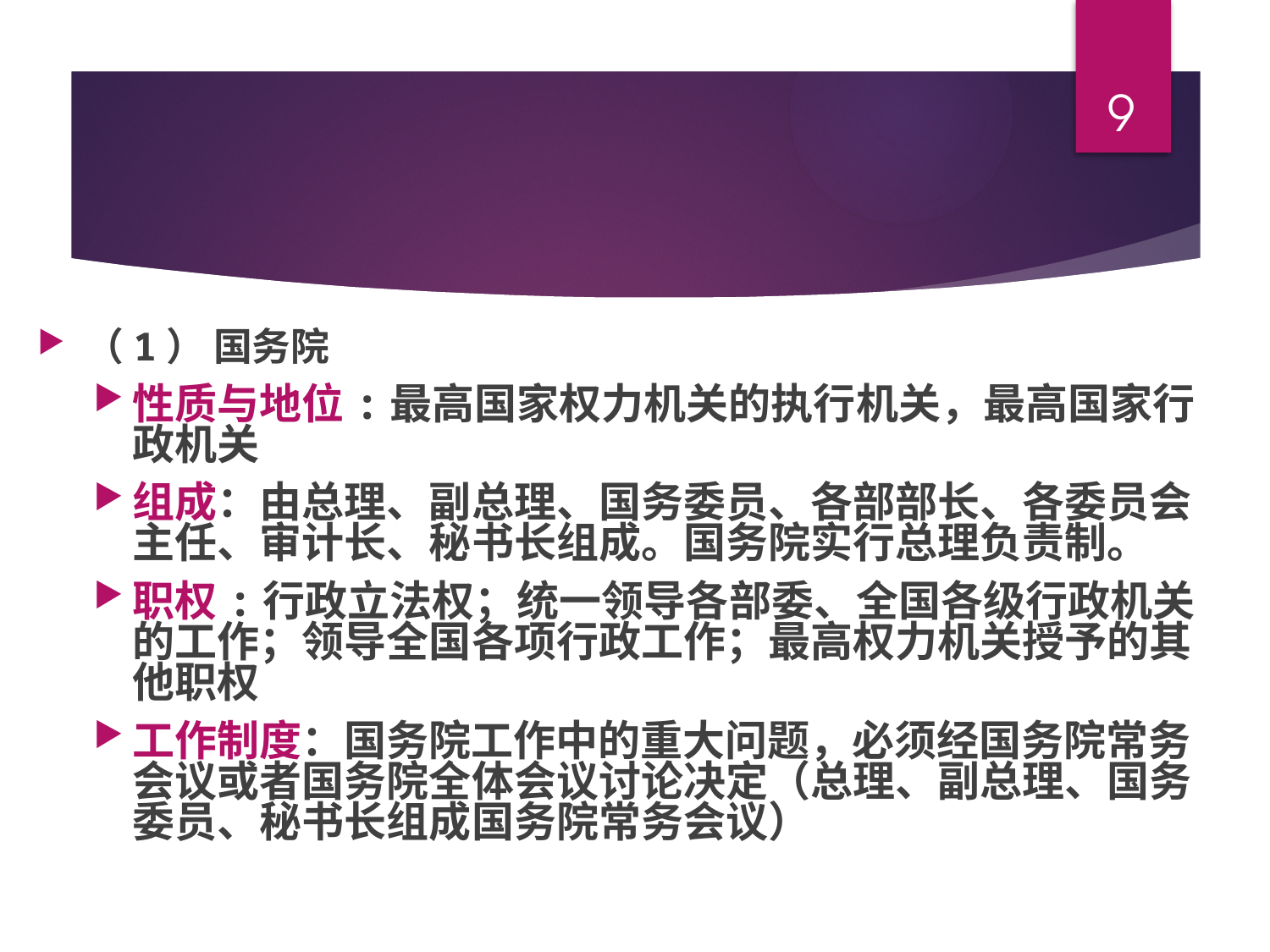

9
#
（1） 国务院
性质与地位:最高国家权力机关的执行机关，最高国家行政机关
组成：由总理、副总理、国务委员、各部部长、各委员会主任、审计长、秘书长组成。国务院实行总理负责制。
职权:行政立法权；统一领导各部委、全国各级行政机关的工作；领导全国各项行政工作；最高权力机关授予的其他职权
工作制度：国务院工作中的重大问题，必须经国务院常务会议或者国务院全体会议讨论决定（总理、副总理、国务委员、秘书长组成国务院常务会议）